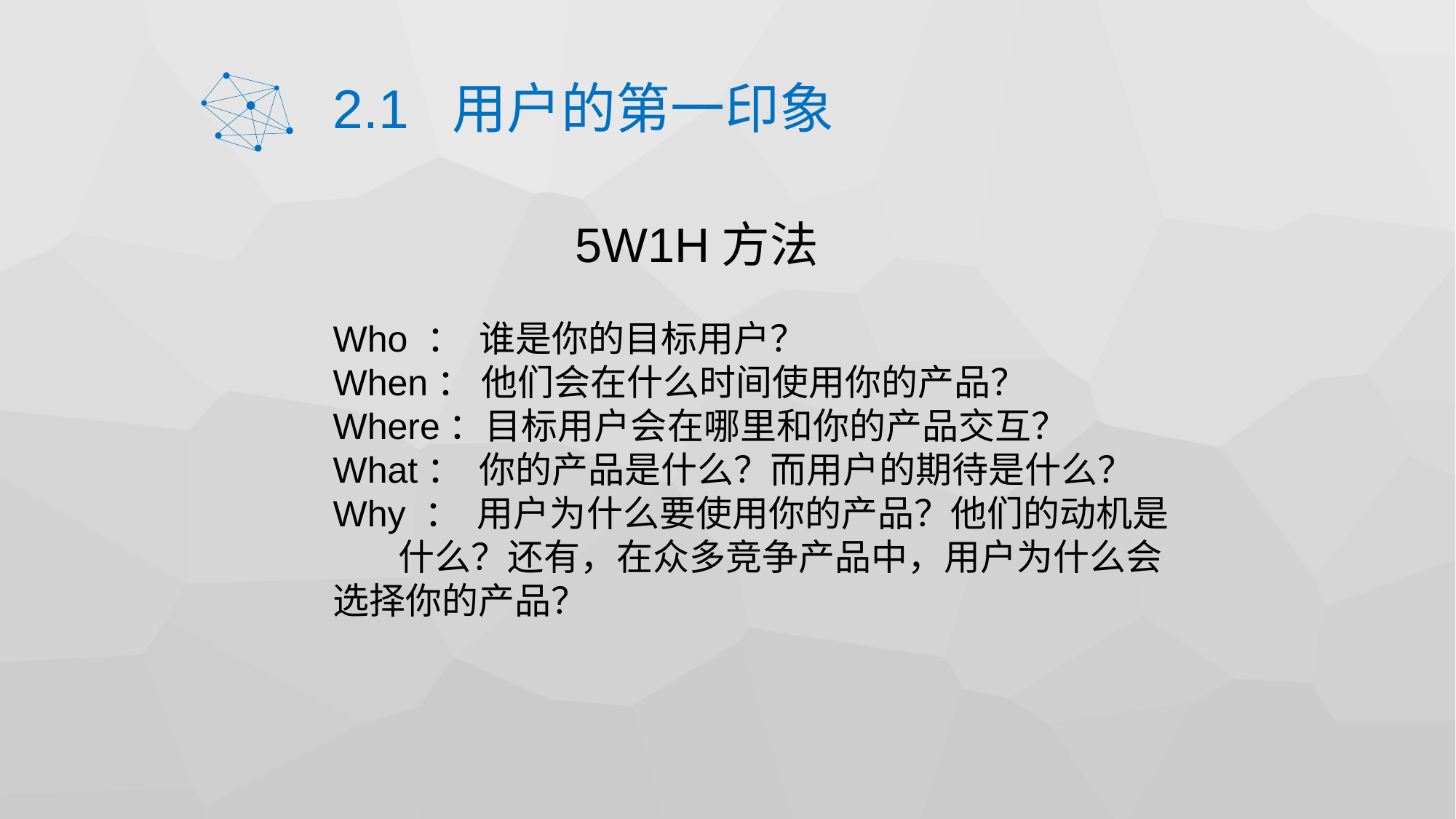

# 2.1  用户的第一印象
                  5W1H方法

Who ：  谁是你的目标用户？
When： 他们会在什么时间使用你的产品？
Where：目标用户会在哪里和你的产品交互？
What：  你的产品是什么？而用户的期待是什么？
Why ：  用户为什么要使用你的产品？他们的动机是          什么？还有，在众多竞争产品中，用户为什么会选择你的产品？